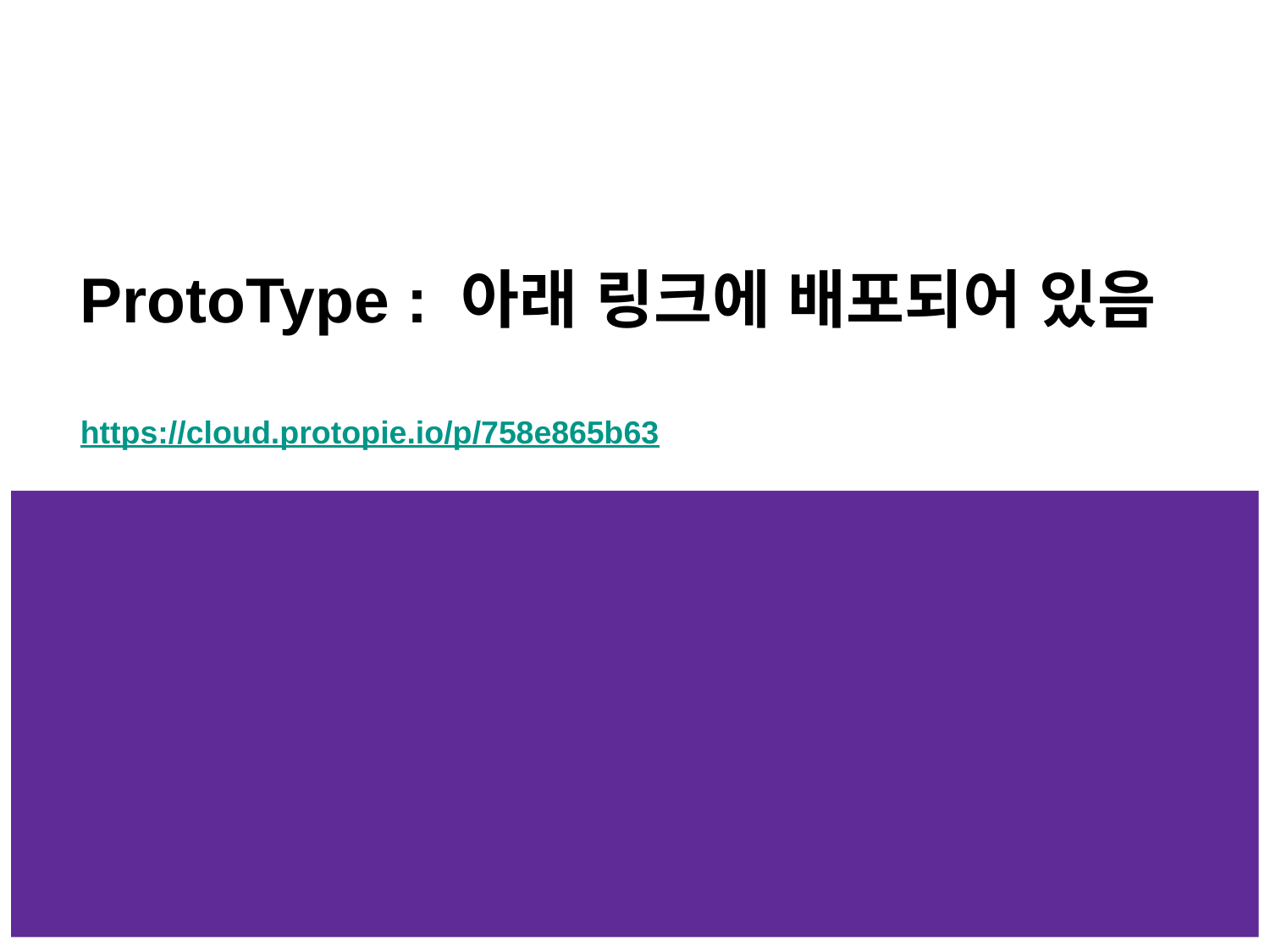

# ProtoType : 아래 링크에 배포되어 있음 https://cloud.protopie.io/p/758e865b63